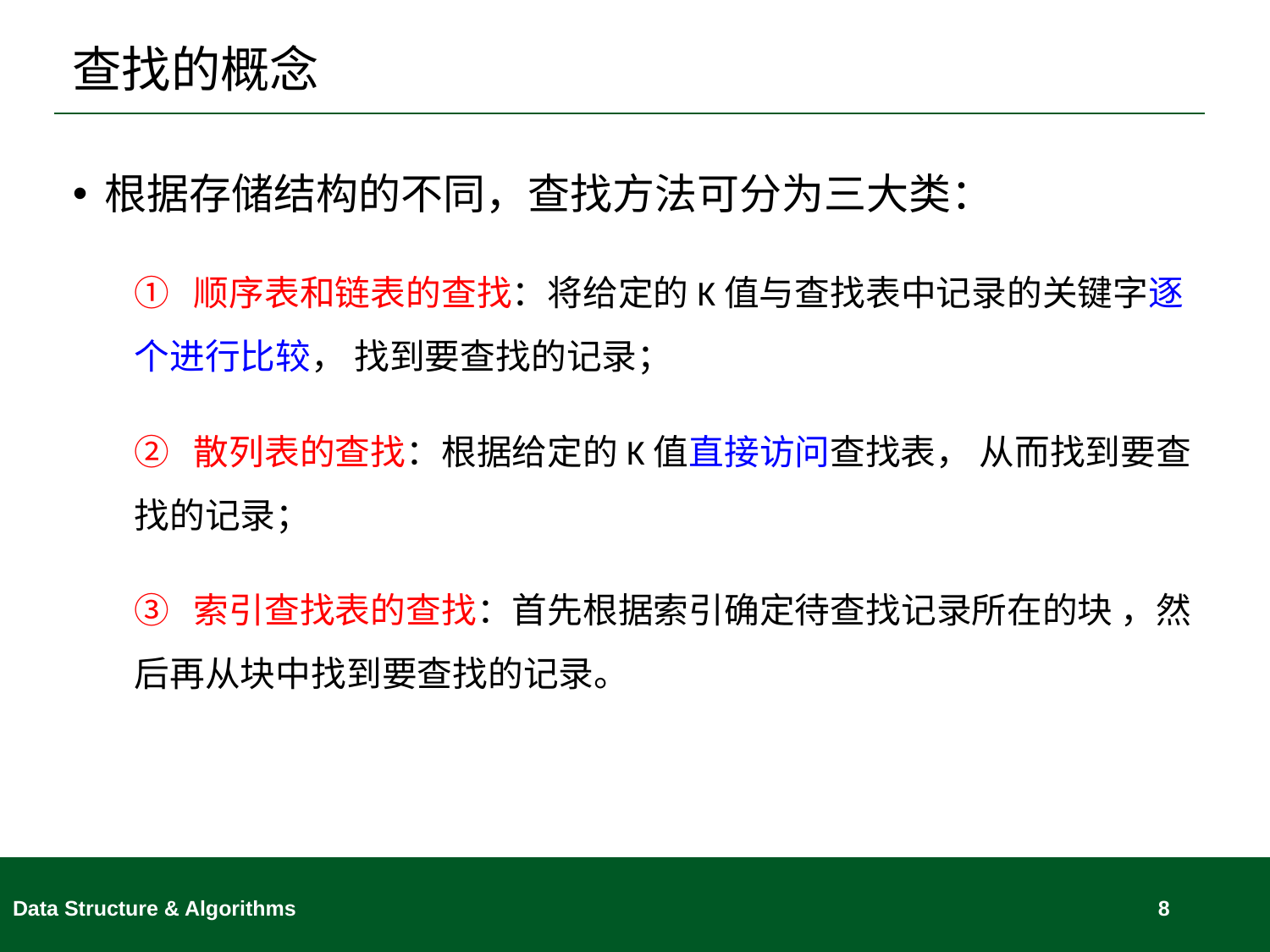

# 查找的概念
根据存储结构的不同，查找方法可分为三大类：
①  顺序表和链表的查找：将给定的K值与查找表中记录的关键字逐个进行比较， 找到要查找的记录；
②  散列表的查找：根据给定的K值直接访问查找表， 从而找到要查找的记录；
③  索引查找表的查找：首先根据索引确定待查找记录所在的块 ，然后再从块中找到要查找的记录。

Data Structure & Algorithms
8